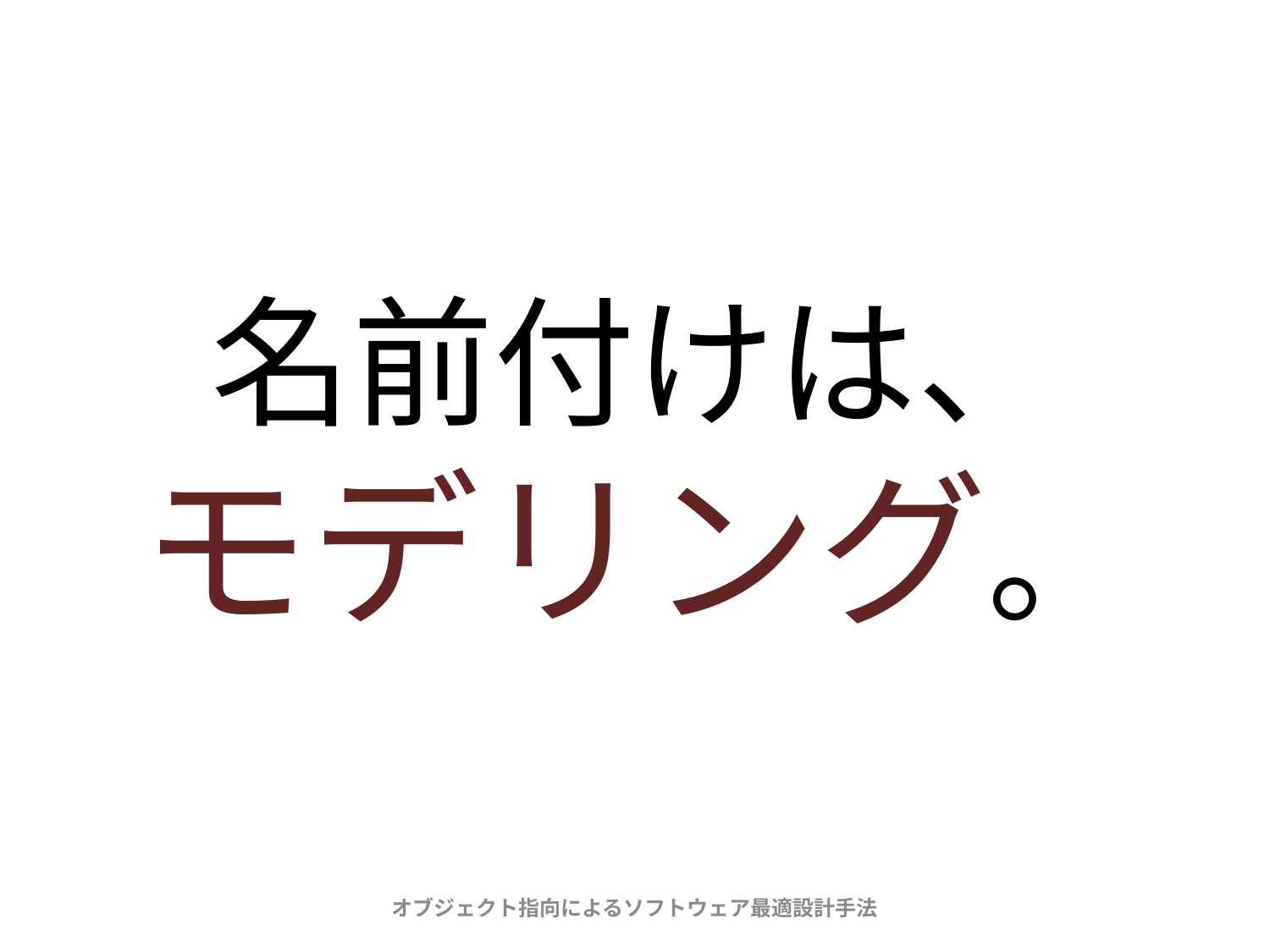

# 名前付けは、 モデリング。
オブジェクト指向によるソフトウェア最適設計手法